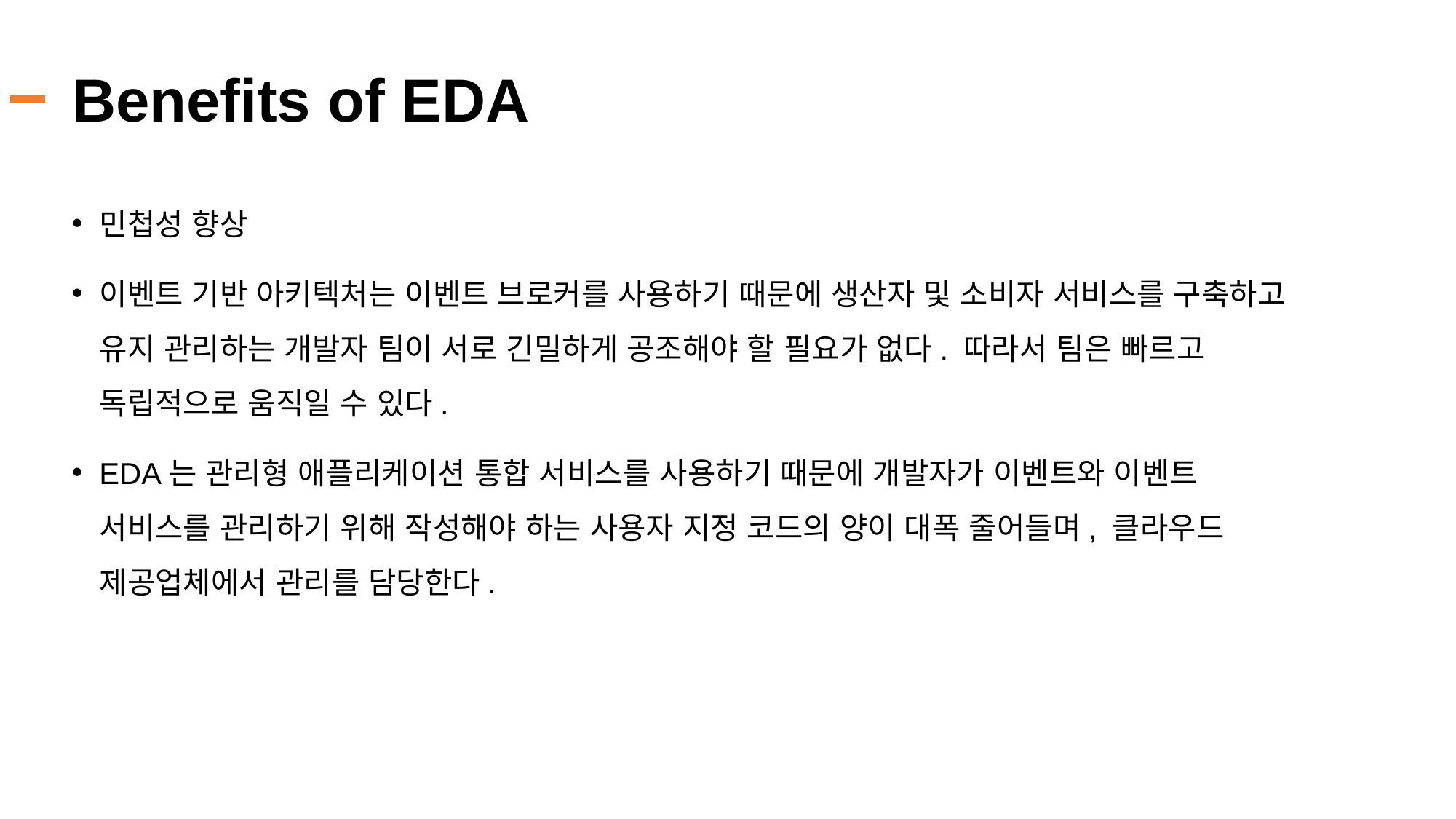

# Benefits of EDA

민첩성 향상
이벤트 기반 아키텍처는 이벤트 브로커를 사용하기 때문에 생산자 및 소비자 서비스를 구축하고 유지 관리하는 개발자 팀이 서로 긴밀하게 공조해야 할 필요가 없다. 따라서 팀은 빠르고 독립적으로 움직일 수 있다.
EDA는 관리형 애플리케이션 통합 서비스를 사용하기 때문에 개발자가 이벤트와 이벤트 서비스를 관리하기 위해 작성해야 하는 사용자 지정 코드의 양이 대폭 줄어들며, 클라우드 제공업체에서 관리를 담당한다.